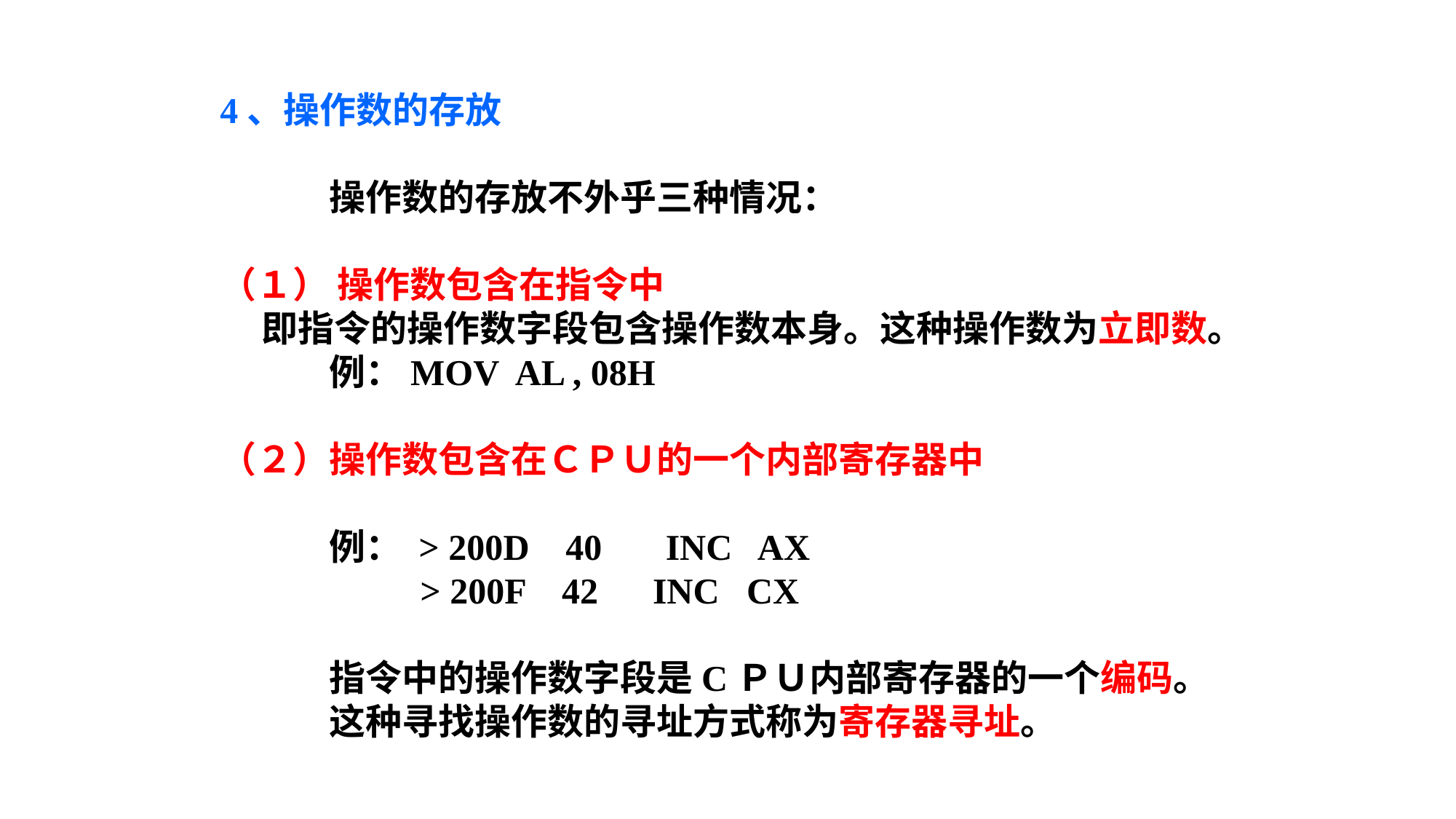

4、操作数的存放

	操作数的存放不外乎三种情况：

（１） 操作数包含在指令中
    即指令的操作数字段包含操作数本身。这种操作数为立即数。
	例：MOV  AL , 08H

（２）操作数包含在ＣＰＵ的一个内部寄存器中

	例： > 200D    40       INC   AX
                      > 200F    42      INC   CX

	指令中的操作数字段是CＰＵ内部寄存器的一个编码。
	这种寻找操作数的寻址方式称为寄存器寻址。